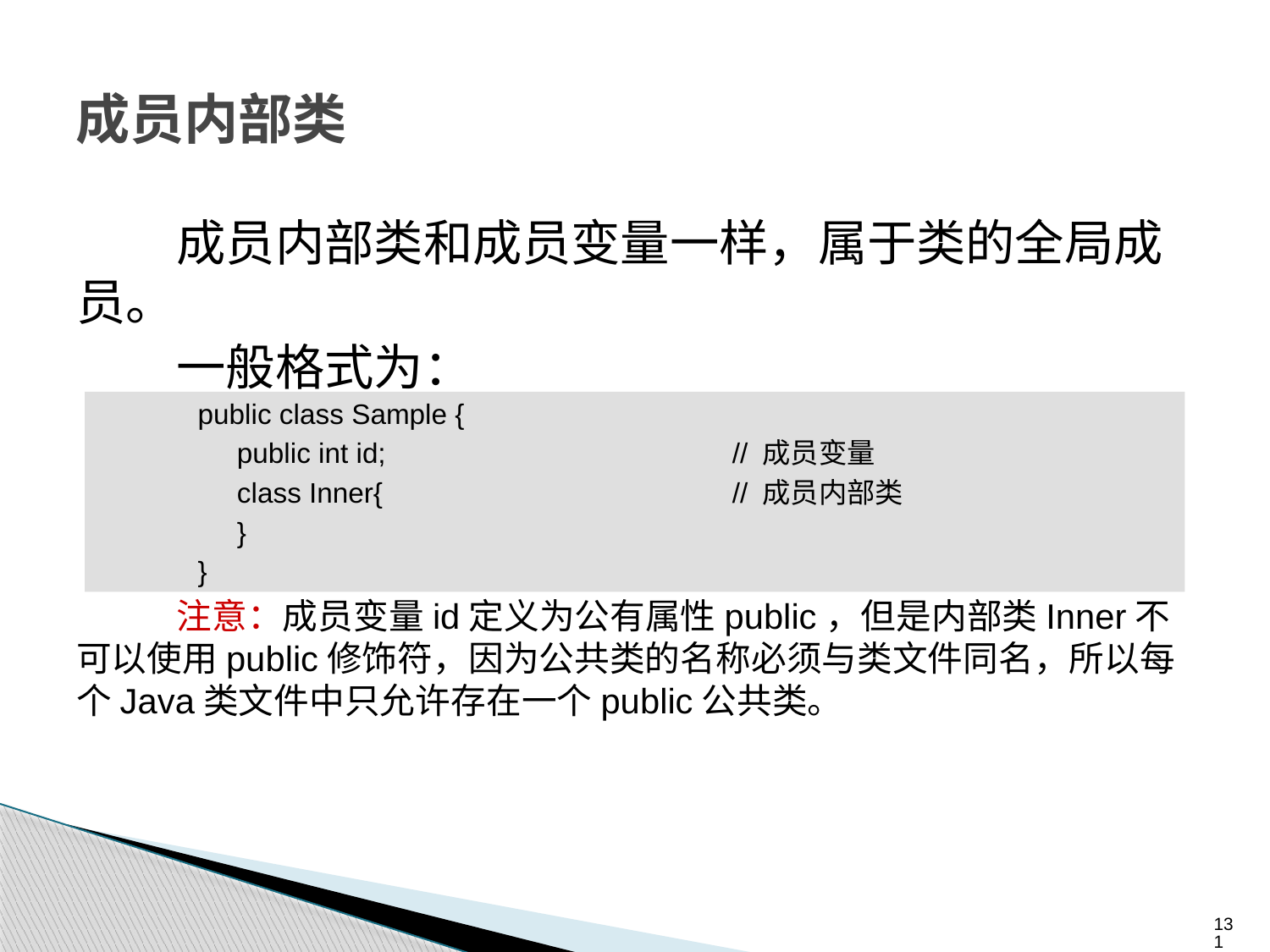

# 成员内部类
成员内部类和成员变量一样，属于类的全局成员。
一般格式为：

注意：成员变量id定义为公有属性public，但是内部类Inner不可以使用public修饰符，因为公共类的名称必须与类文件同名，所以每个Java类文件中只允许存在一个public公共类。
public class Sample {
     public int id; 			// 成员变量
     class Inner{			// 成员内部类
     }
}
131